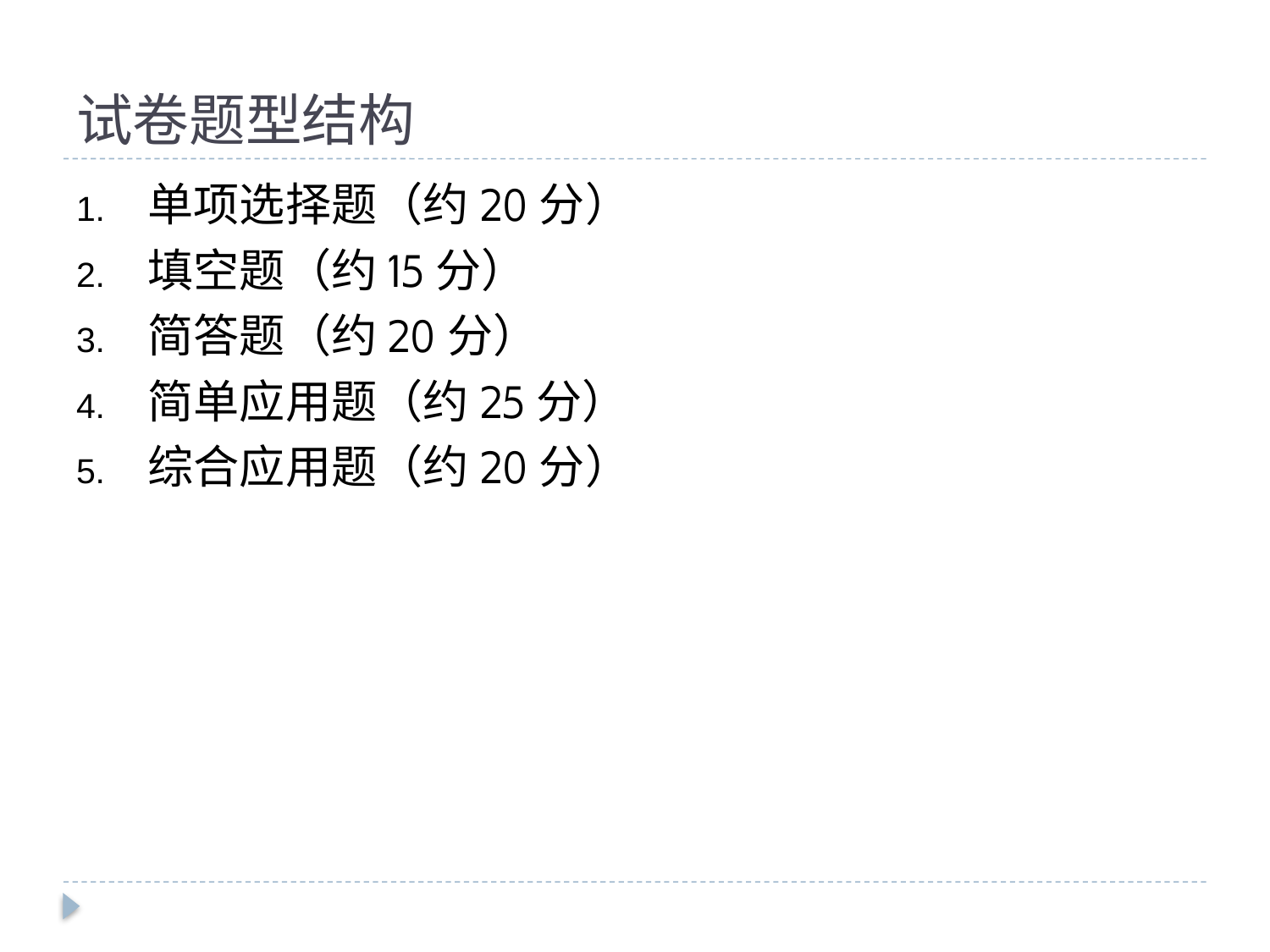

# 试卷题型结构
单项选择题（约20分）
填空题（约15分）
简答题（约20分）
简单应用题（约25分）
综合应用题（约20分）